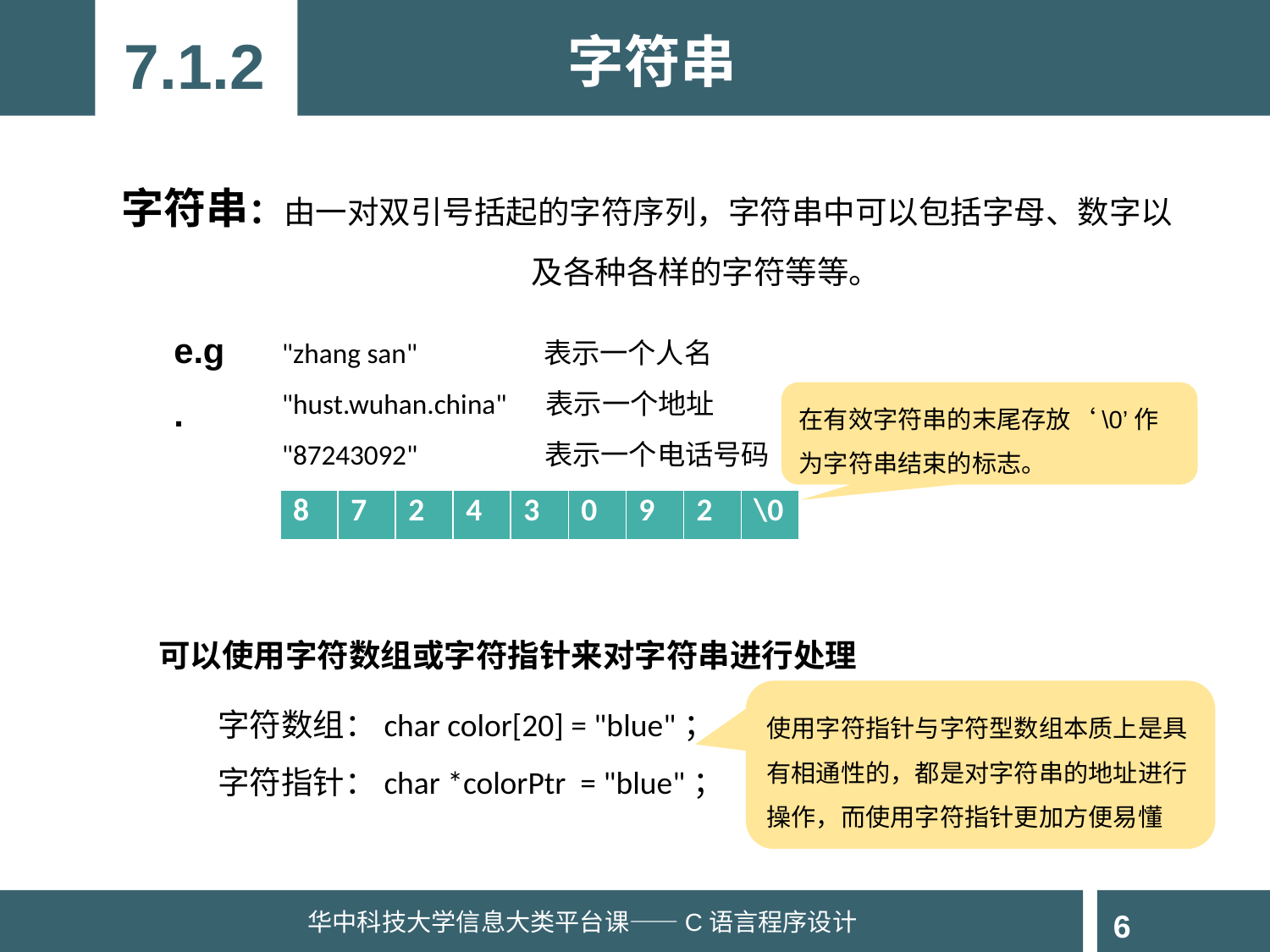

字符串
7.1.2
字符串：由一对双引号括起的字符序列，字符串中可以包括字母、数字以			    及各种各样的字符等等。
e.g.
"zhang san"           	      表示一个人名
"hust.wuhan.china"     表示一个地址
"87243092"          	     表示一个电话号码
在有效字符串的末尾存放‘\0’作为字符串结束的标志。
| 8 | 7 | 2 | 4 | 3 | 0 | 9 | 2 | \0 |
| --- | --- | --- | --- | --- | --- | --- | --- | --- |
可以使用字符数组或字符指针来对字符串进行处理
字符数组：char color[20] = "blue"；
字符指针：char *colorPtr  = "blue"；
使用字符指针与字符型数组本质上是具有相通性的，都是对字符串的地址进行操作，而使用字符指针更加方便易懂